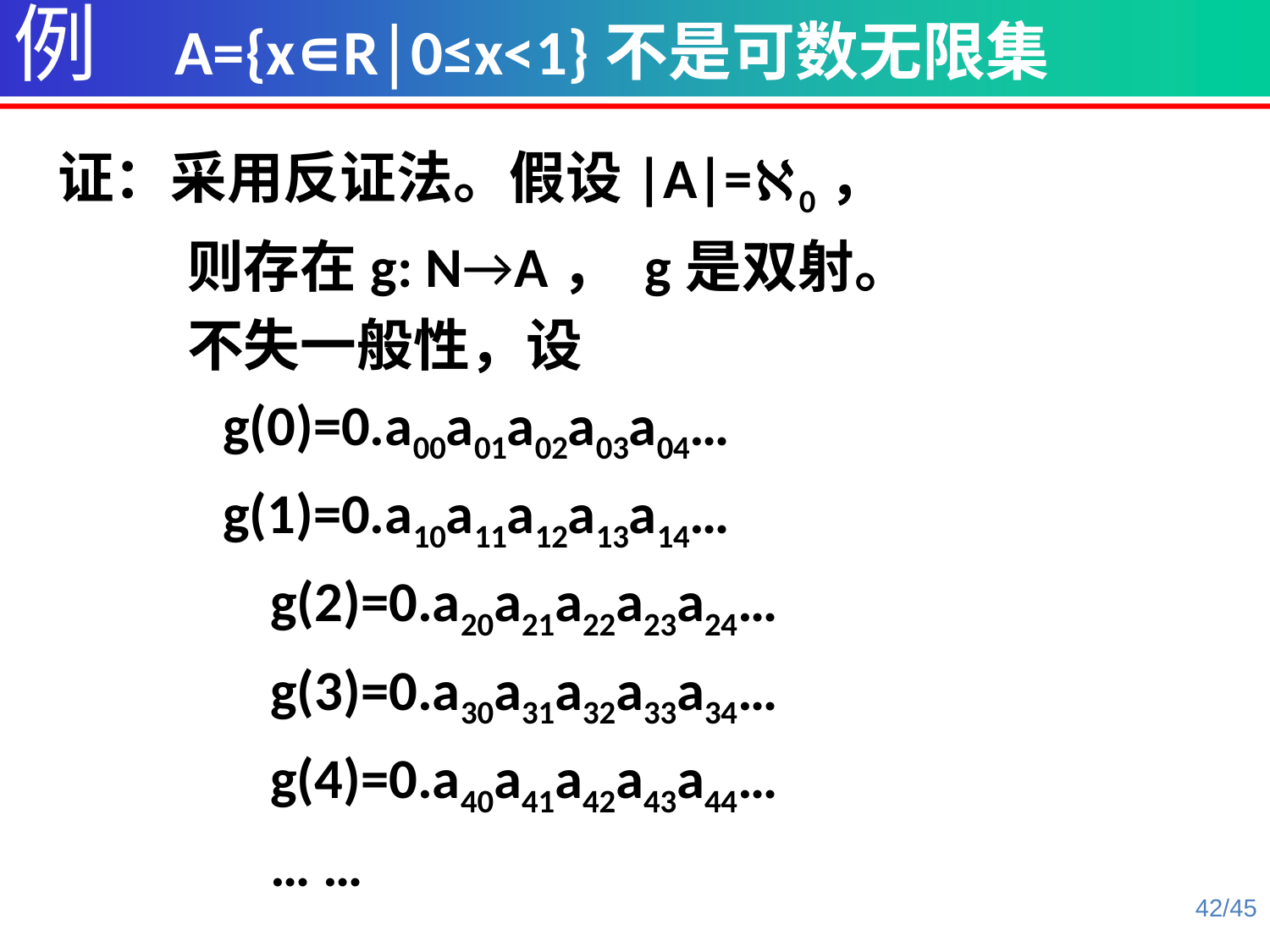

例   A={x∊R│0≤x<1}不是可数无限集
证：采用反证法。假设|A|=ℵ0，
         则存在g: N→A， g是双射。
         不失一般性，设
             g(0)=0.a00a01a02a03a04…
             g(1)=0.a10a11a12a13a14…
		   g(2)=0.a20a21a22a23a24…
		   g(3)=0.a30a31a32a33a34…
		   g(4)=0.a40a41a42a43a44…
		   … …
42/45